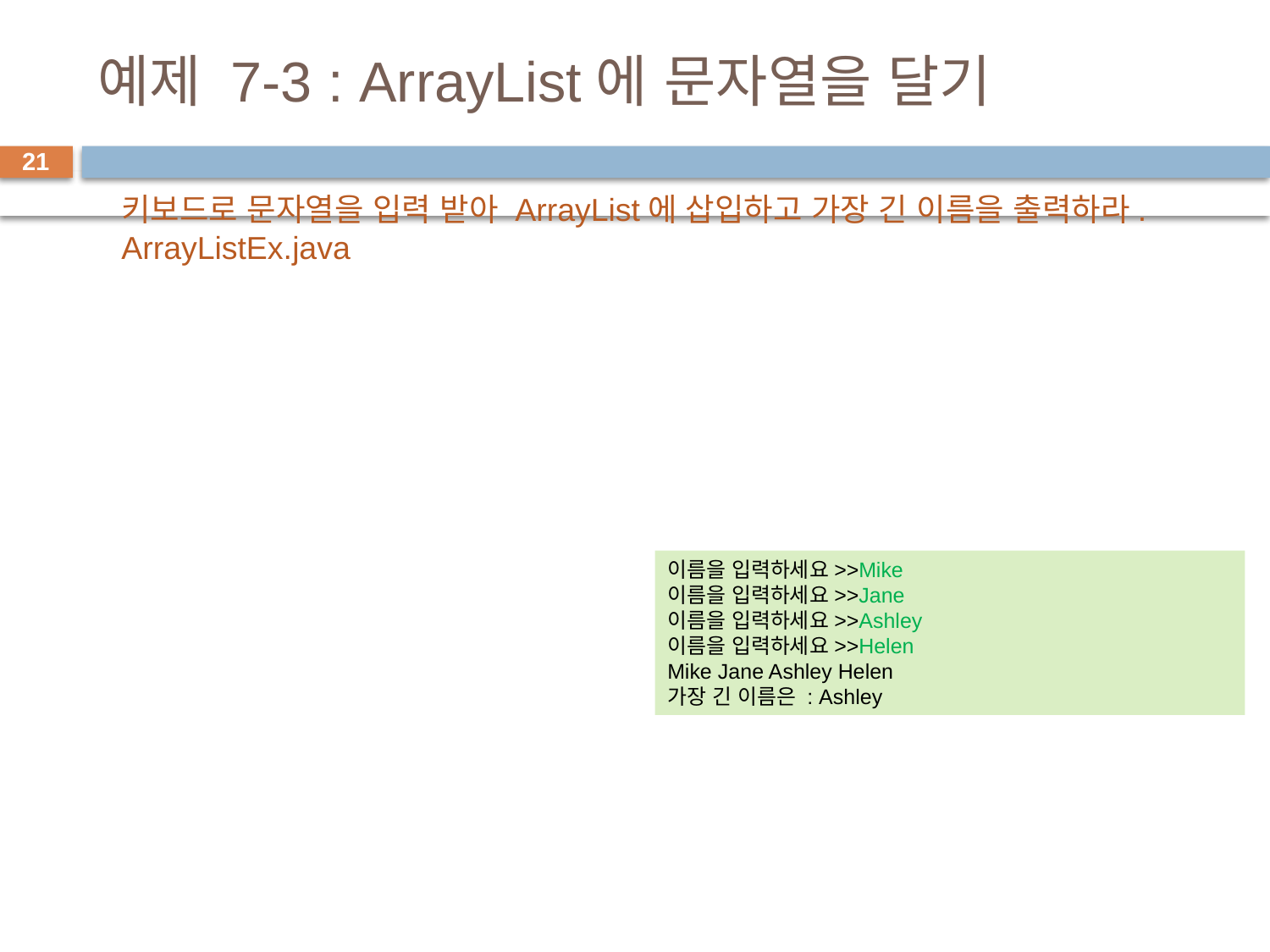

# 예제 7-3 : ArrayList에 문자열을 달기
21
키보드로 문자열을 입력 받아 ArrayList에 삽입하고 가장 긴 이름을 출력하라.
ArrayListEx.java
이름을 입력하세요>>Mike
이름을 입력하세요>>Jane
이름을 입력하세요>>Ashley
이름을 입력하세요>>Helen
Mike Jane Ashley Helen
가장 긴 이름은 : Ashley